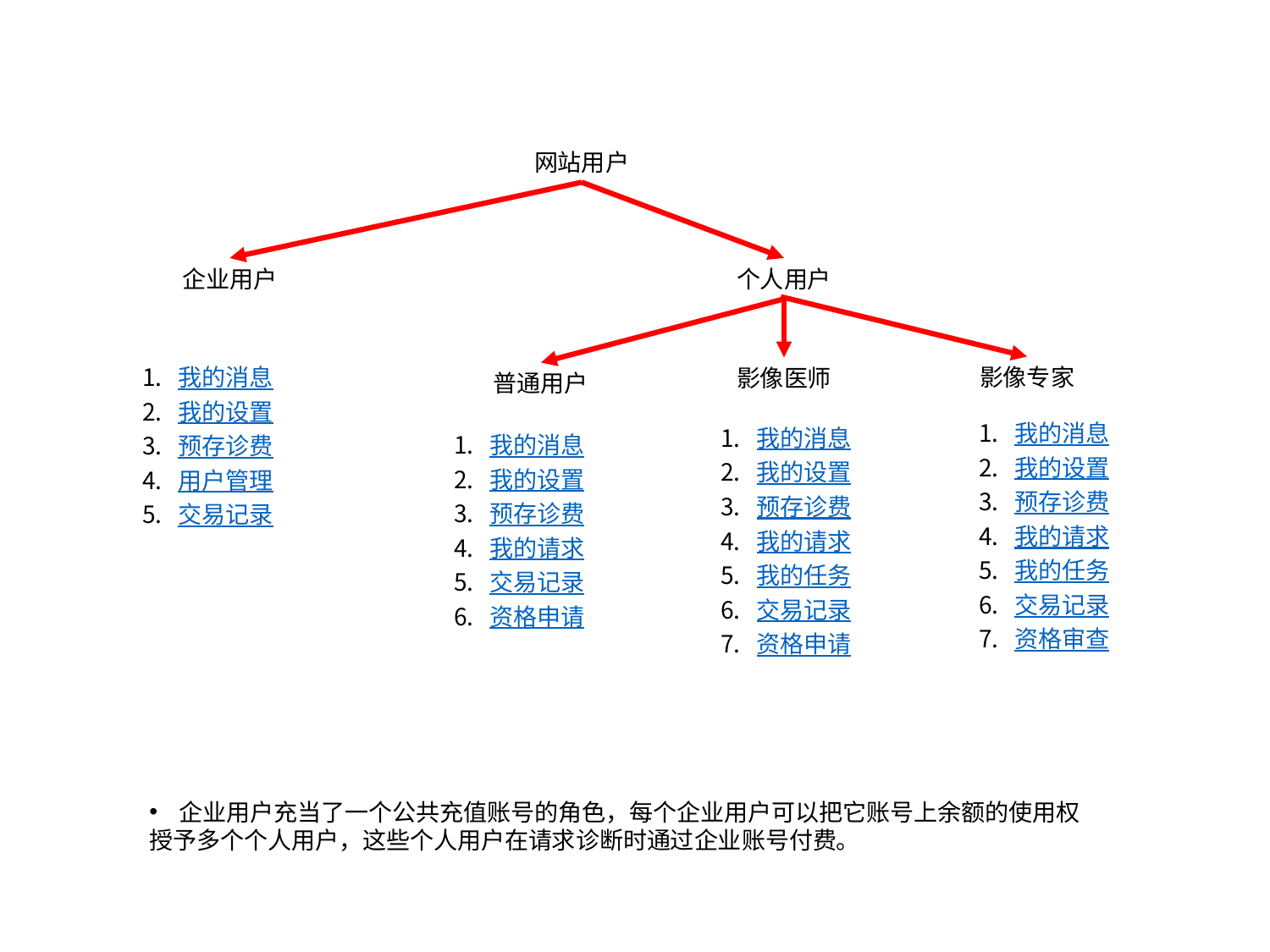

网站用户
企业用户
个人用户
我的消息
我的设置
预存诊费
用户管理
交易记录
影像专家
影像医师
普通用户
我的消息
我的设置
预存诊费
我的请求
我的任务
交易记录
资格审查
我的消息
我的设置
预存诊费
我的请求
我的任务
交易记录
资格申请
我的消息
我的设置
预存诊费
我的请求
交易记录
资格申请
企业用户充当了一个公共充值账号的角色，每个企业用户可以把它账号上余额的使用权
授予多个个人用户，这些个人用户在请求诊断时通过企业账号付费。